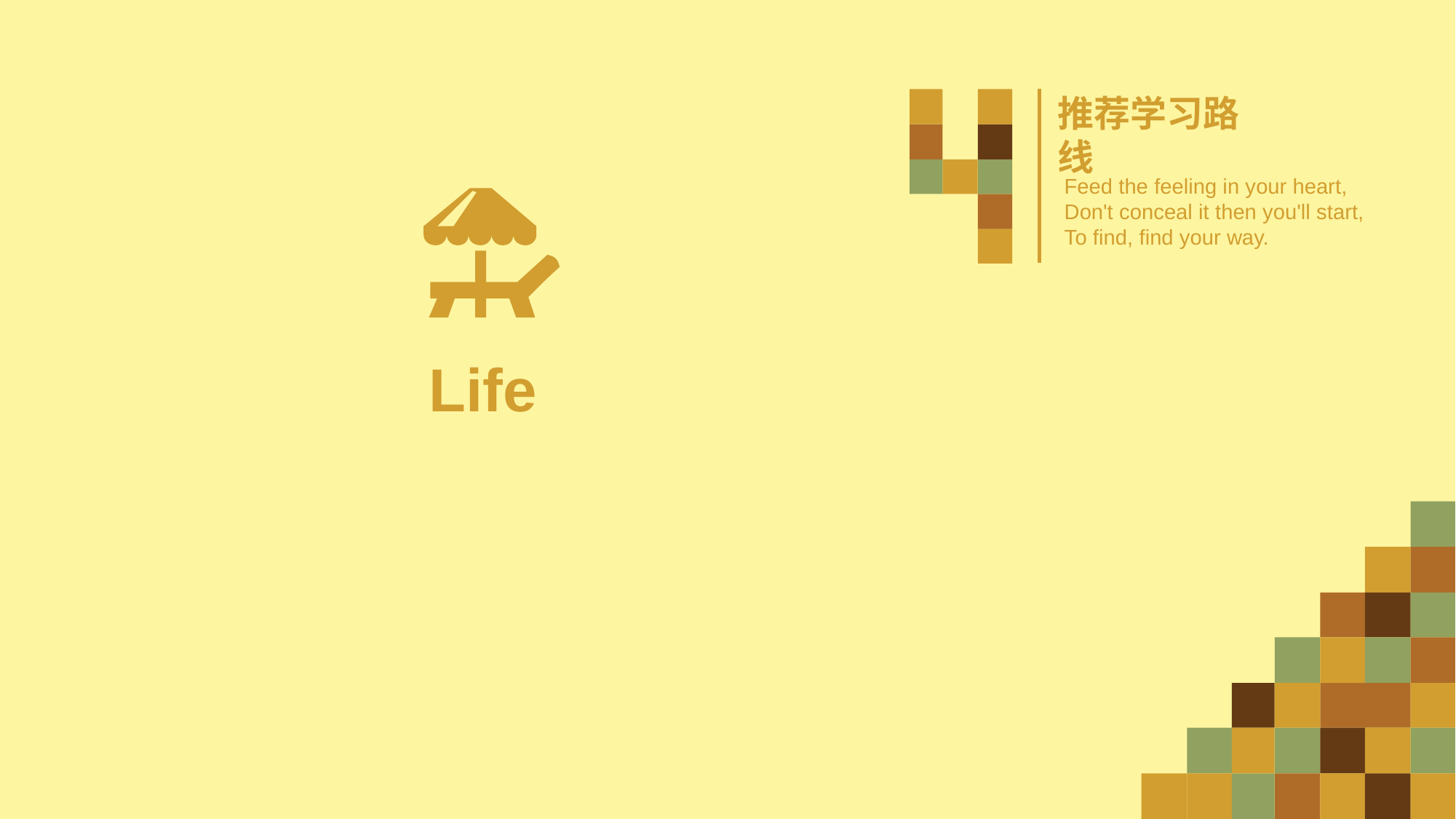

推荐学习路线

Feed the feeling in your heart,
Don't conceal it then you'll start,
To find, find your way.

Life